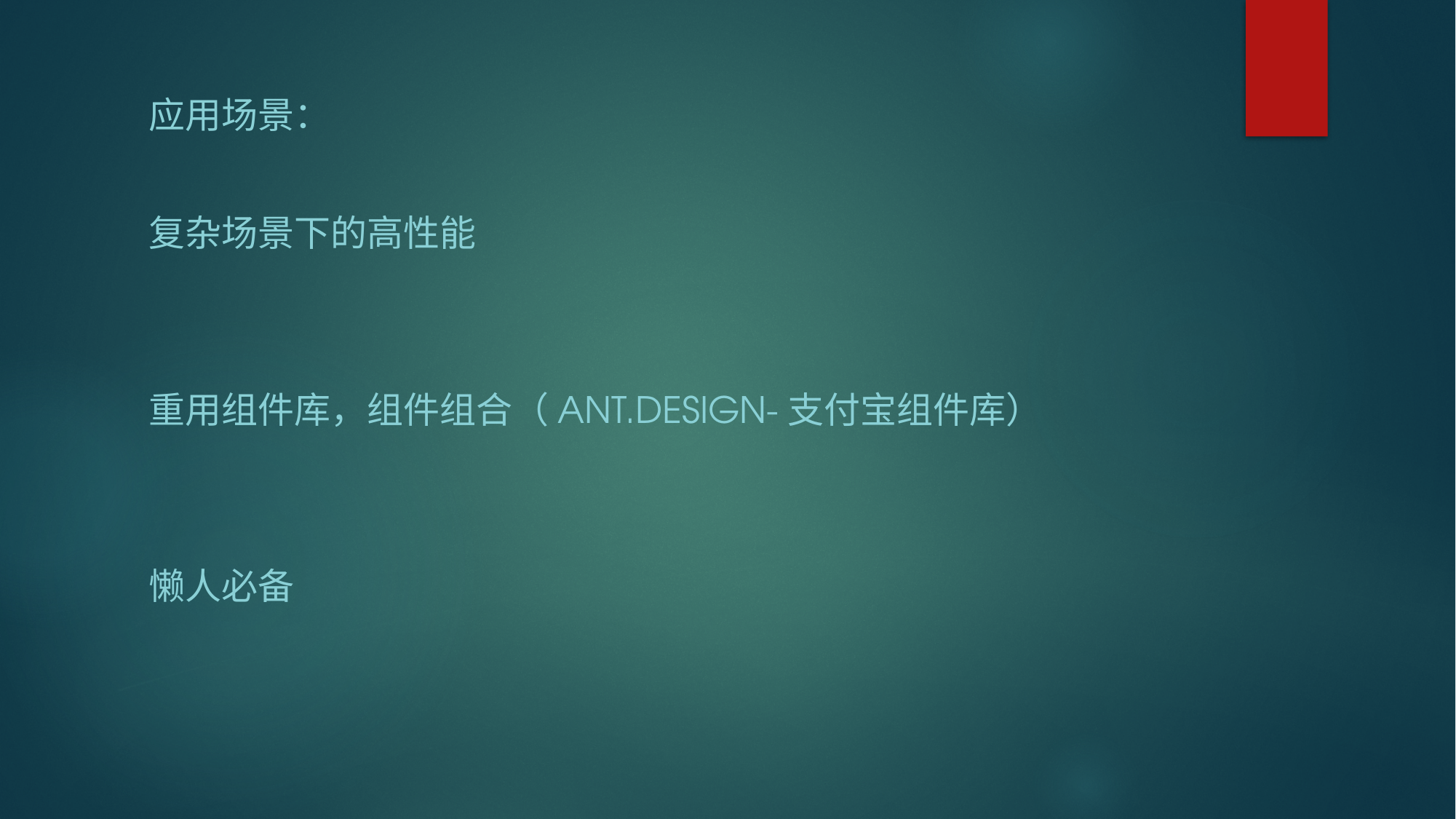

应用场景：

复杂场景下的高性能

重用组件库，组件组合（ant.design-支付宝组件库）

懒人必备